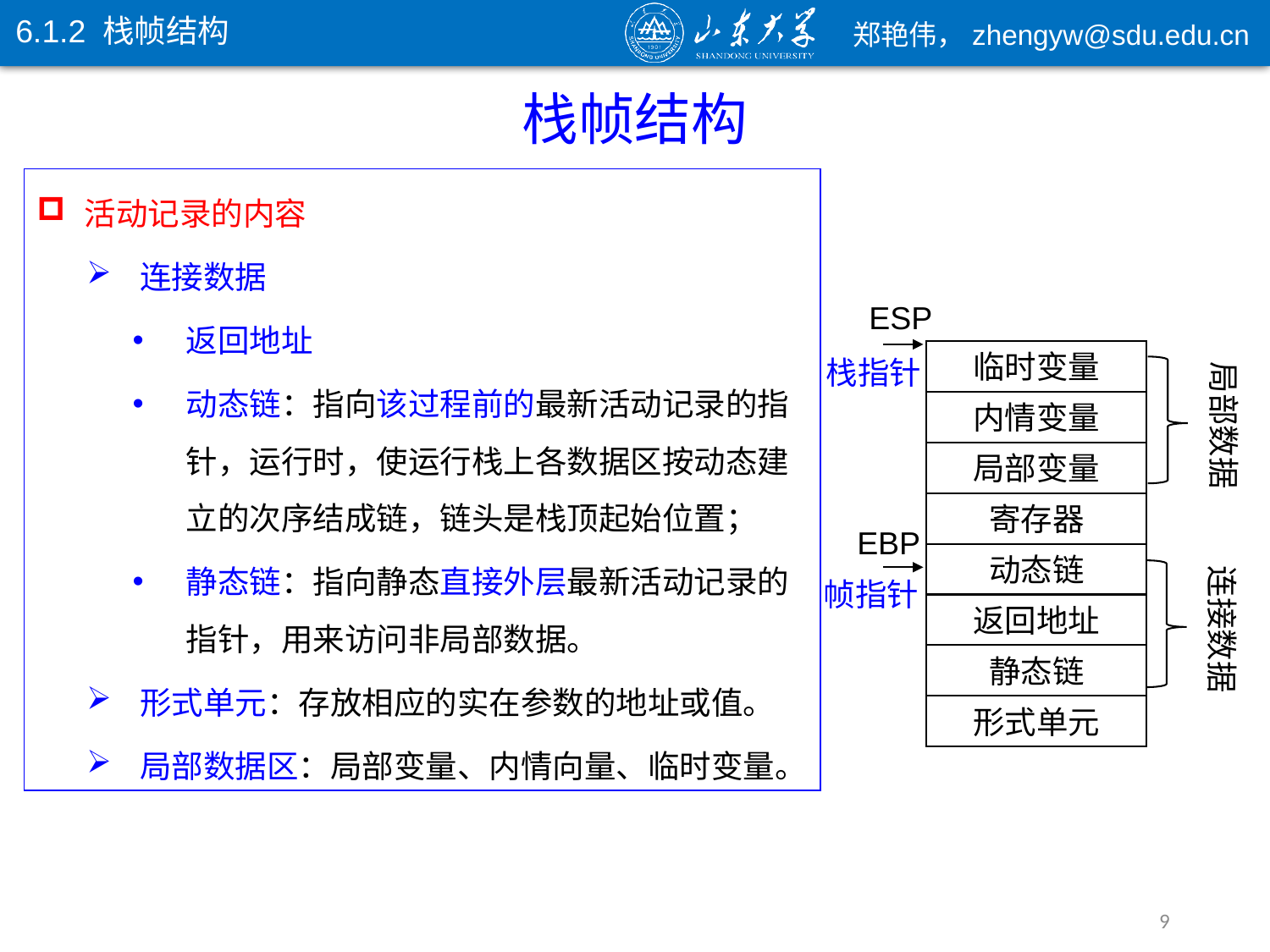

6.1.2 栈帧结构
栈帧结构
活动记录的内容
连接数据
返回地址
动态链：指向该过程前的最新活动记录的指针，运行时，使运行栈上各数据区按动态建立的次序结成链，链头是栈顶起始位置；
静态链：指向静态直接外层最新活动记录的指针，用来访问非局部数据。
形式单元：存放相应的实在参数的地址或值。
局部数据区：局部变量、内情向量、临时变量。
ESP
临时变量
栈指针
局部数据

内情变量
局部变量
寄存器
EBP
动态链
连接数据

帧指针
返回地址
静态链
形式单元
9